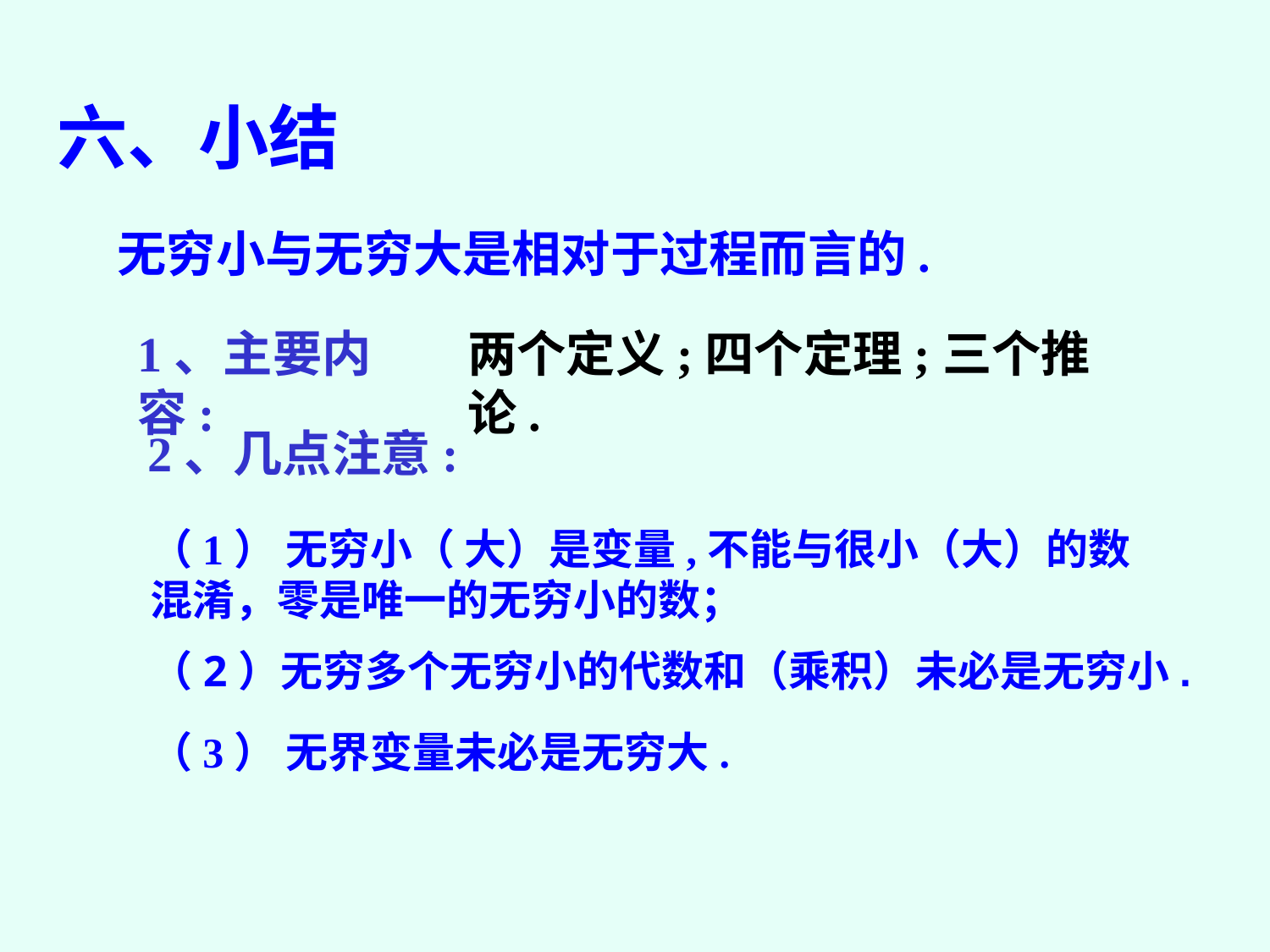

六、小结
无穷小与无穷大是相对于过程而言的.
1、主要内容:
两个定义;四个定理;三个推论.
2、几点注意:
（1） 无穷小（ 大）是变量,不能与很小（大）的数混淆，零是唯一的无穷小的数；
（2）无穷多个无穷小的代数和（乘积）未必是无穷小.
（3） 无界变量未必是无穷大.